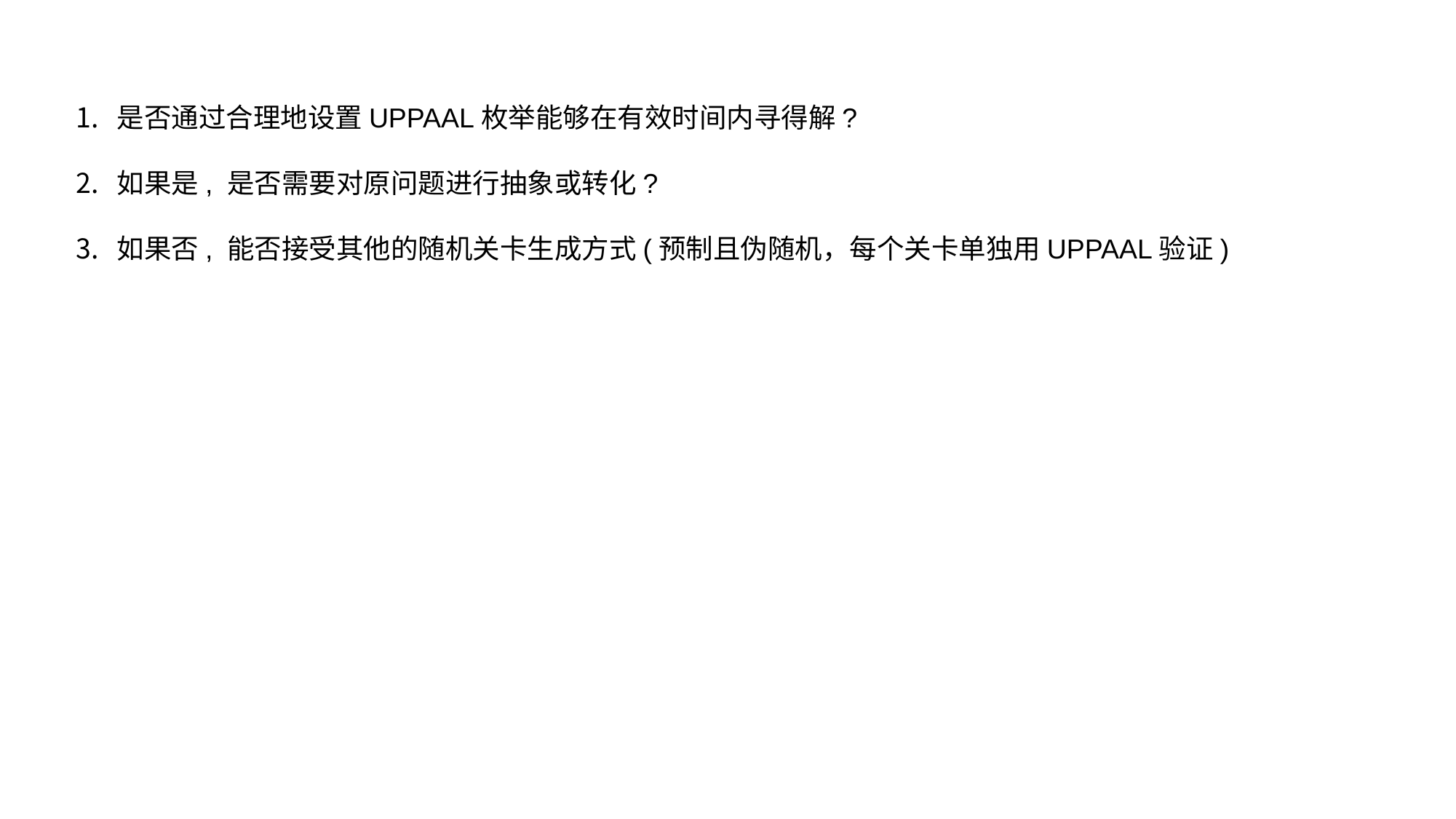

是否通过合理地设置UPPAAL枚举能够在有效时间内寻得解?

如果是, 是否需要对原问题进行抽象或转化?

如果否, 能否接受其他的随机关卡生成方式(预制且伪随机，每个关卡单独用UPPAAL验证)